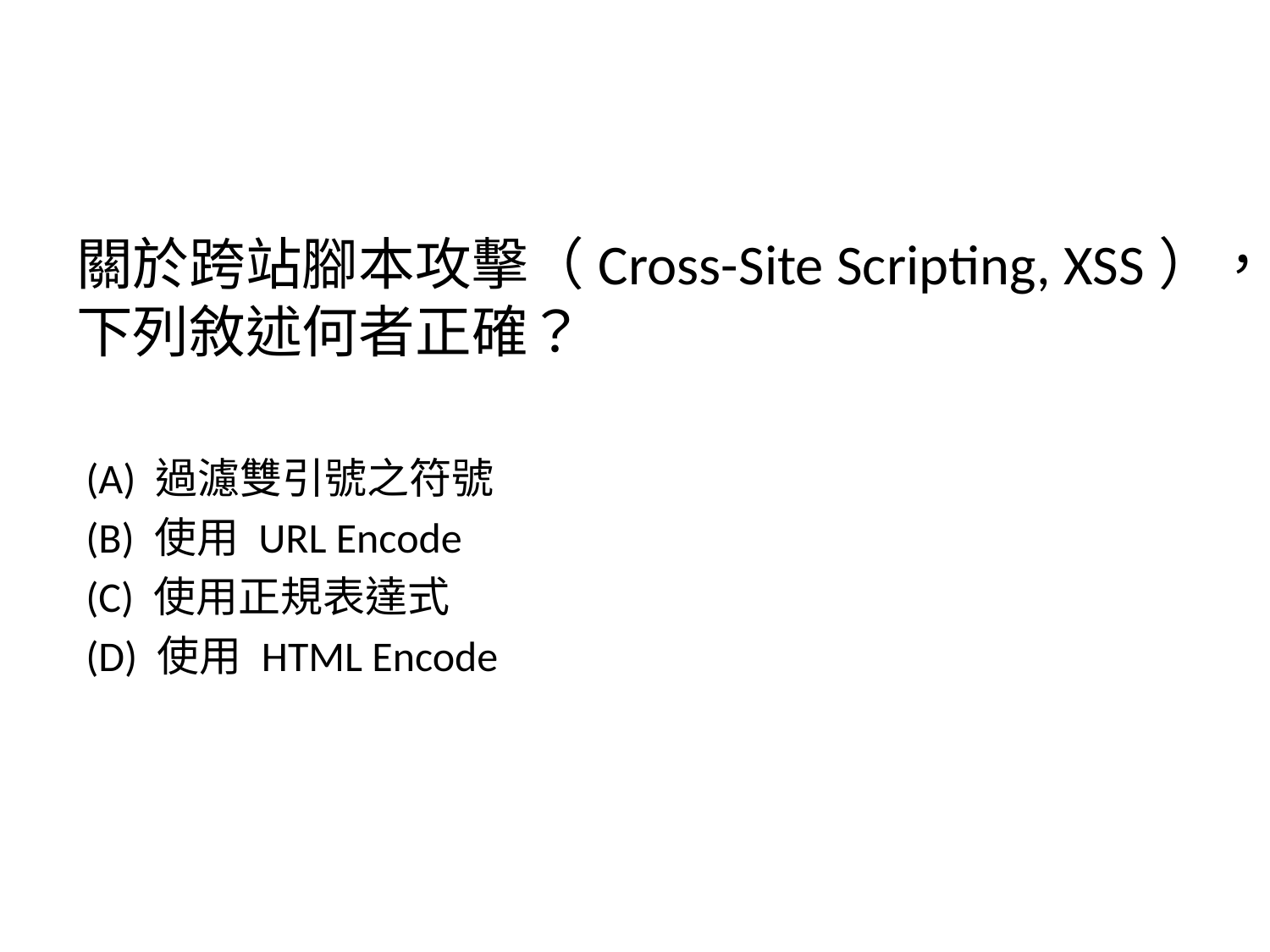

關於跨站腳本攻擊（Cross-Site Scripting, XSS），下列敘述何者正確？

 (A) 過濾雙引號之符號
 (B) 使用 URL Encode
 (C) 使用正規表達式
 (D) 使用 HTML Encode